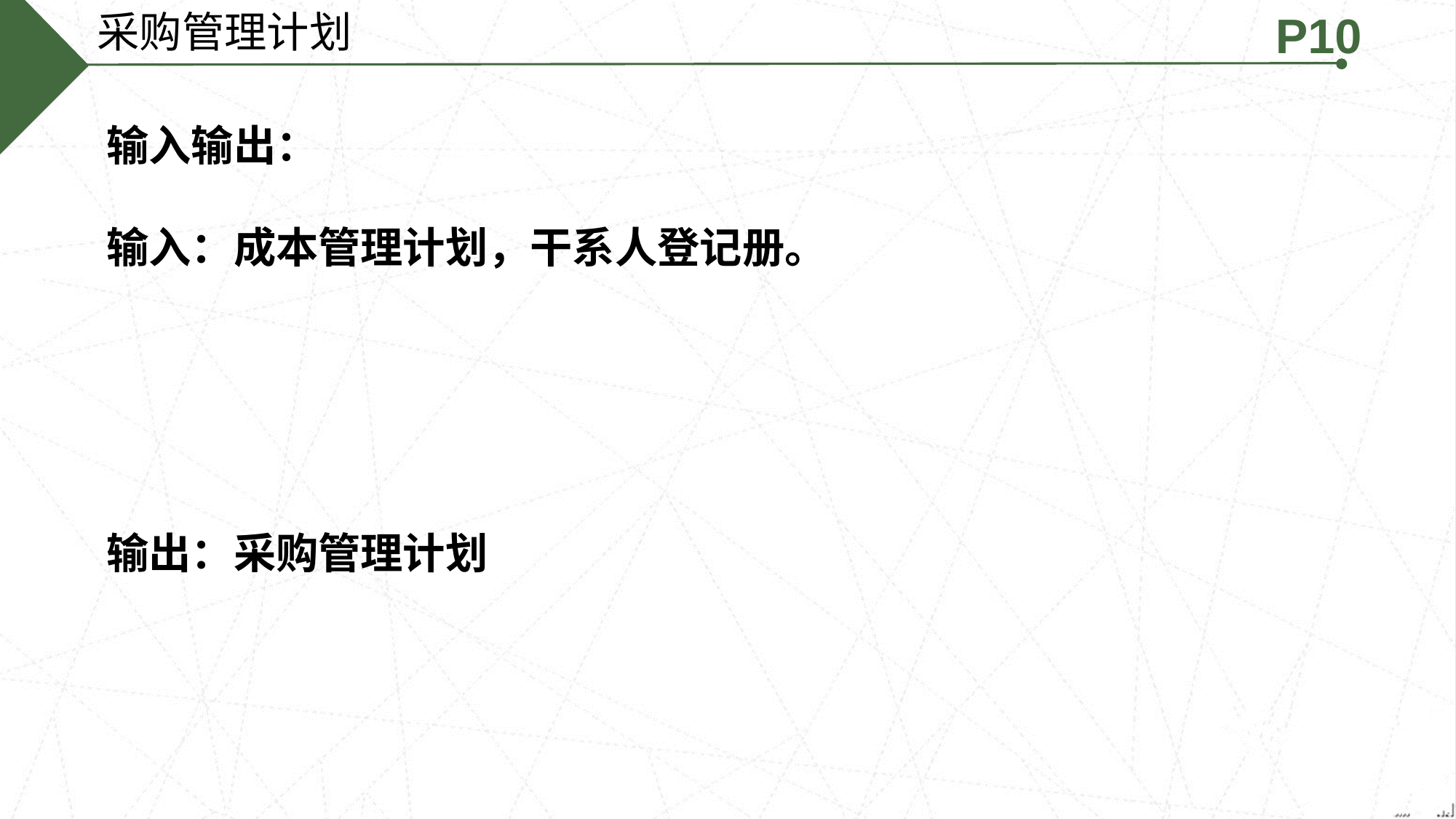

采购管理计划
P10

输入输出：

输入：成本管理计划，干系人登记册。

输出：采购管理计划